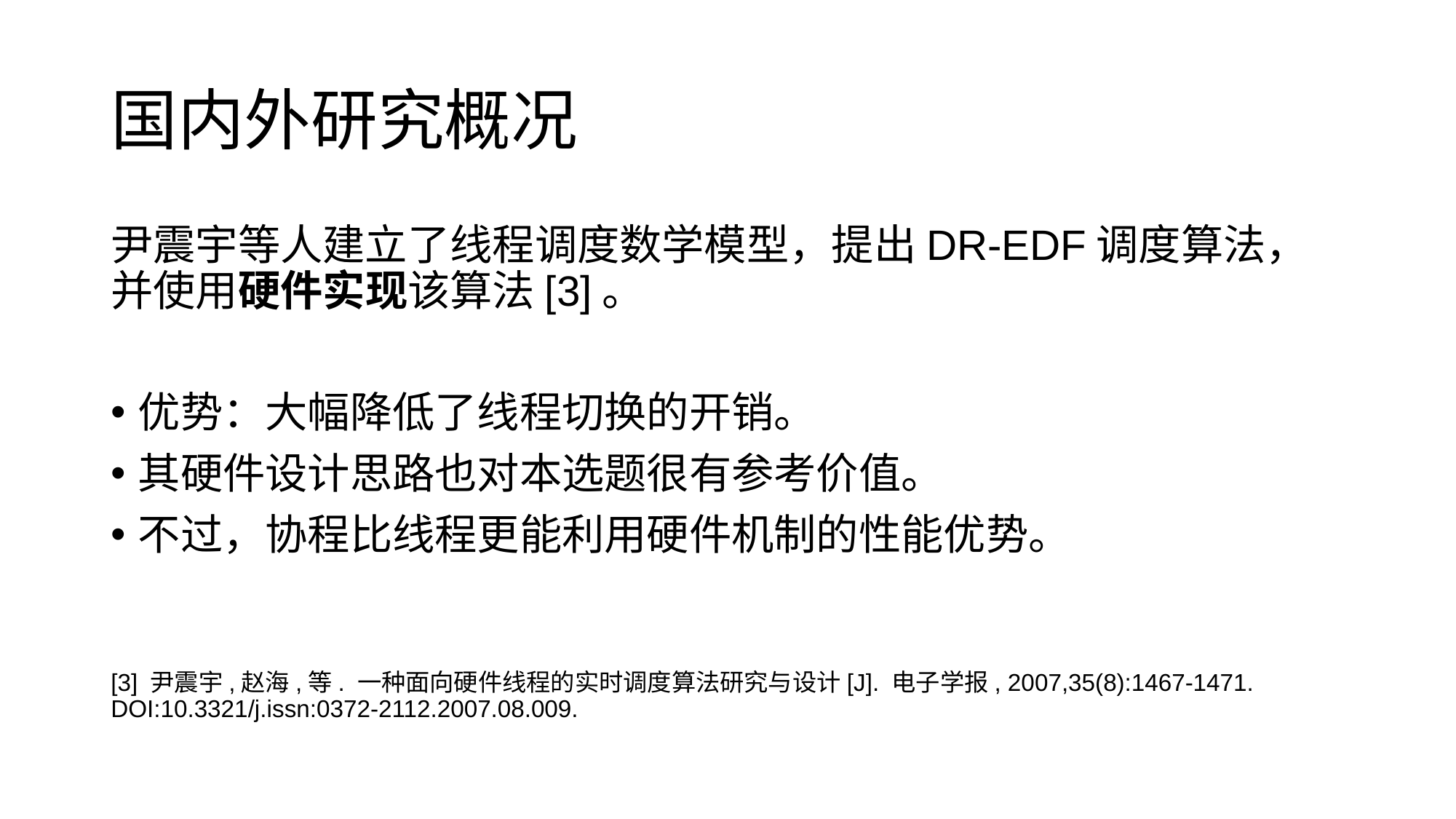

# 国内外研究概况
尹震宇等人建立了线程调度数学模型，提出DR-EDF调度算法，并使用硬件实现该算法[3]。

优势：大幅降低了线程切换的开销。
其硬件设计思路也对本选题很有参考价值。
不过，协程比线程更能利用硬件机制的性能优势。
[3] 尹震宇,赵海,等. 一种面向硬件线程的实时调度算法研究与设计[J]. 电子学报, 2007,35(8):1467-1471. DOI:10.3321/j.issn:0372-2112.2007.08.009.